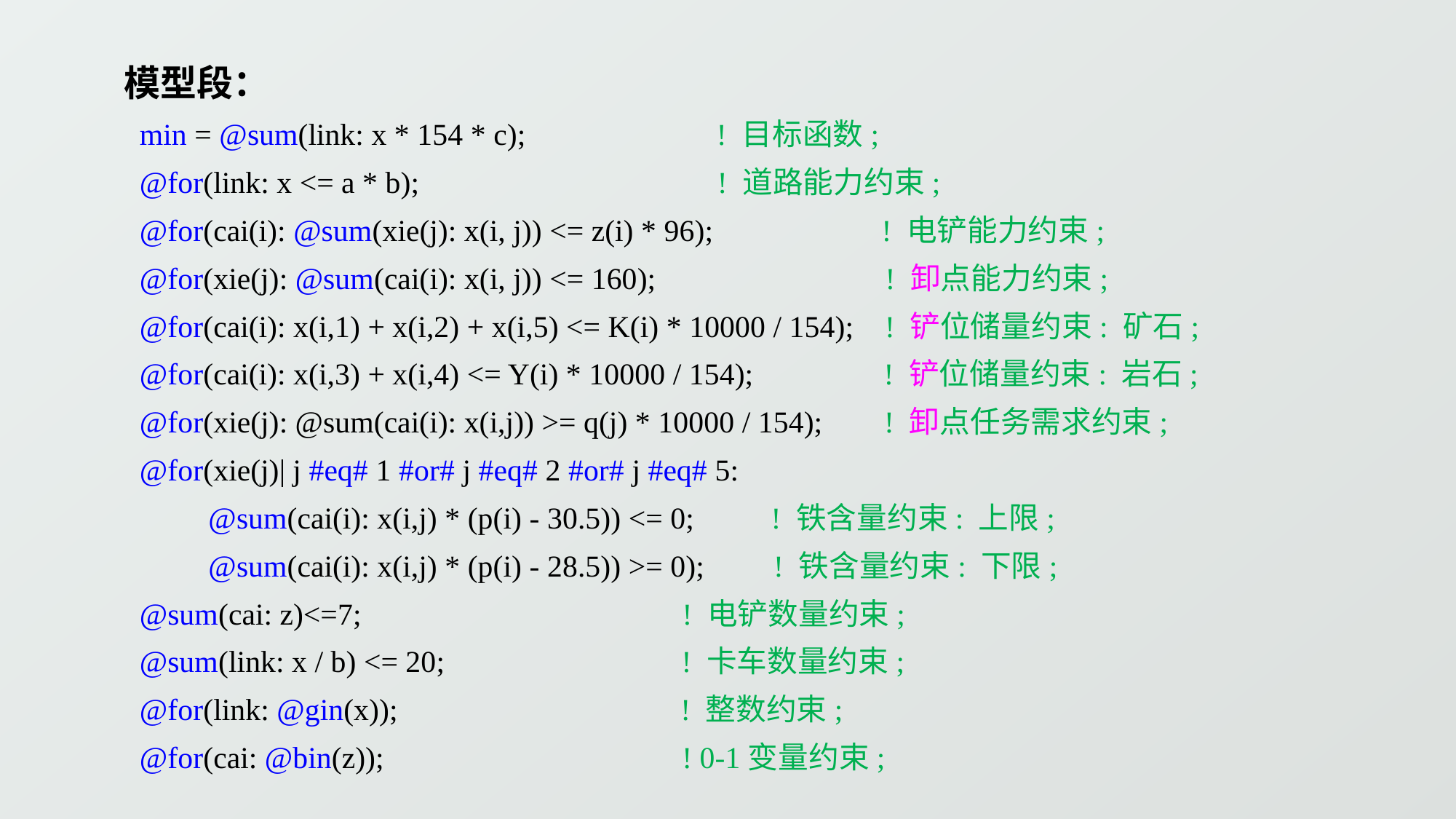

模型段：
  min = @sum(link: x * 154 * c);                         ! 目标函数;
  @for(link: x <= a * b);                                       ! 道路能力约束;
  @for(cai(i): @sum(xie(j): x(i, j)) <= z(i) * 96);                      ! 电铲能力约束;
  @for(xie(j): @sum(cai(i): x(i, j)) <= 160);                              ! 卸点能力约束;
  @for(cai(i): x(i,1) + x(i,2) + x(i,5) <= K(i) * 10000 / 154);    ! 铲位储量约束: 矿石;
  @for(cai(i): x(i,3) + x(i,4) <= Y(i) * 10000 / 154);                 ! 铲位储量约束: 岩石;
  @for(xie(j): @sum(cai(i): x(i,j)) >= q(j) * 10000 / 154);        ! 卸点任务需求约束;
  @for(xie(j)| j #eq# 1 #or# j #eq# 2 #or# j #eq# 5:
           @sum(cai(i): x(i,j) * (p(i) - 30.5)) <= 0;          ! 铁含量约束: 上限;
           @sum(cai(i): x(i,j) * (p(i) - 28.5)) >= 0);         ! 铁含量约束: 下限;
  @sum(cai: z)<=7;                                          ! 电铲数量约束;
  @sum(link: x / b) <= 20;                               ! 卡车数量约束;
  @for(link: @gin(x));                                     ! 整数约束;
  @for(cai: @bin(z));                                       ! 0-1变量约束;